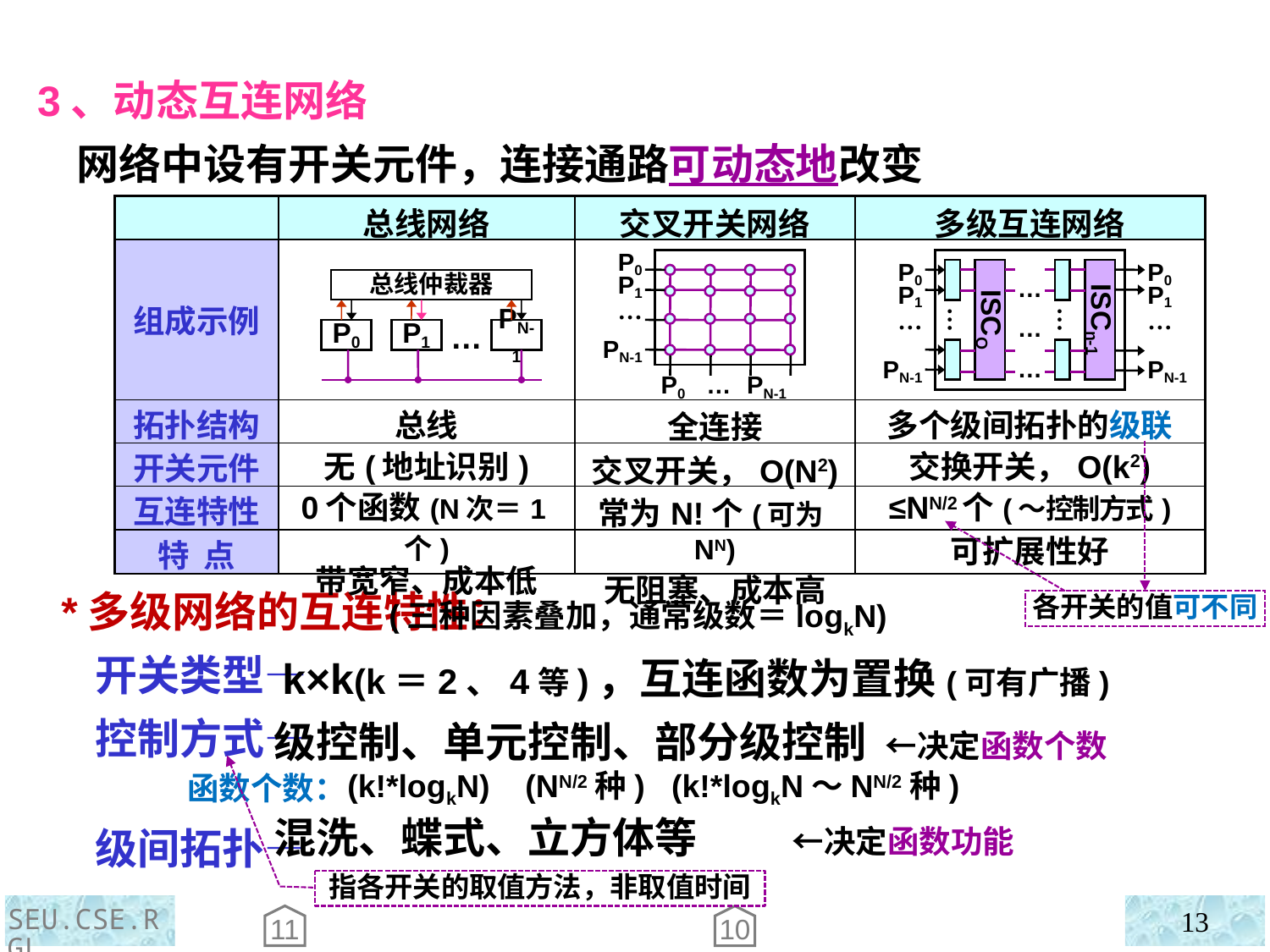

3、动态互连网络
   网络中设有开关元件，连接通路可动态地改变

  *多级网络的互连特性：
     开关类型—
     控制方式—

     级间拓扑—
|  | 总线网络 | 交叉开关网络 | 多级互连网络 |
| --- | --- | --- | --- |
| 组成示例 |  |  |  |
| 拓扑结构 |  |  |  |
| 开关元件 |  |  |  |
| 互连特性 |  |  |  |
| 特 点 |  |  |  |

P0
P1
…
PN-1

 P0   …  PN-1

ISCO

P0
P1
…
PN-1
P0
P1
…
PN-1
ISCn-1
…
…
…
…

…
总线仲裁器

P0
P1
…
PN-1

| 总线 |
| --- |
| 无(地址识别) |
| 0个函数(N次＝1个) |
| 带宽窄、成本低 |
| 全连接 |
| --- |
| 交叉开关，O(N2) |
| 常为N!个(可为NN) |
| 无阻塞、成本高 |
| 多个级间拓扑的级联 |
| --- |
| 交换开关，O(k2) |
| ≤NN/2个(～控制方式) |
| 可扩展性好 |
各开关的值可不同
                 (三种因素叠加，通常级数＝logkN)
        k×k(k＝2、4等)，互连函数为置换(可有广播)
        级控制、单元控制、部分级控制  ←决定函数个数
函数个数：
        混洗、蝶式、立方体等          ←决定函数功能
(k!*logkN)    (NN/2种)   (k!*logkN～NN/2种)
指各开关的取值方法，非取值时间
SEU.CSE.RGL
13
11
10